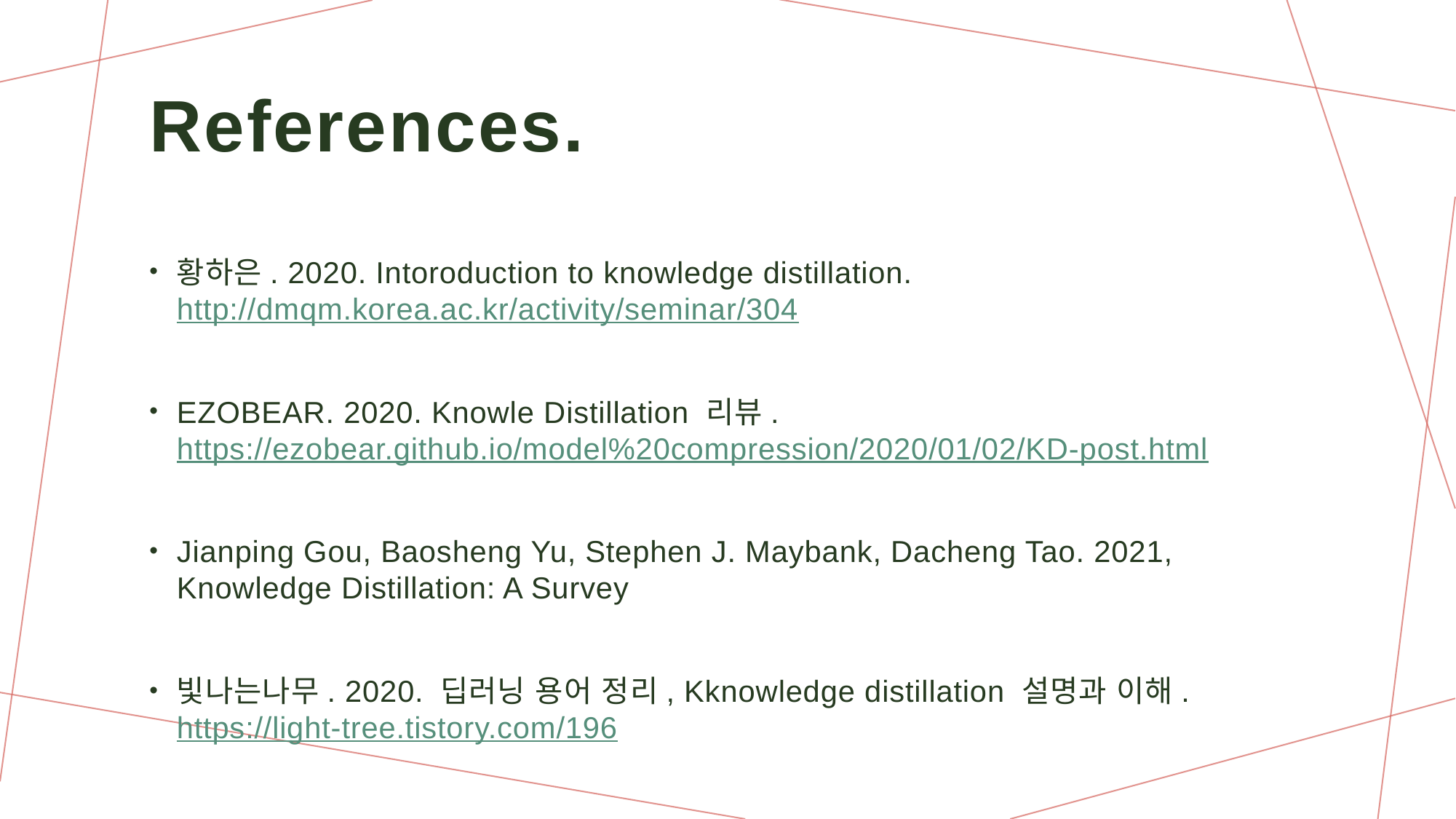

# References.
황하은. 2020. Intoroduction to knowledge distillation. http://dmqm.korea.ac.kr/activity/seminar/304

EZOBEAR. 2020. Knowle Distillation 리뷰. https://ezobear.github.io/model%20compression/2020/01/02/KD-post.html

Jianping Gou, Baosheng Yu, Stephen J. Maybank, Dacheng Tao. 2021, Knowledge Distillation: A Survey

빛나는나무. 2020. 딥러닝 용어 정리, Kknowledge distillation 설명과 이해. https://light-tree.tistory.com/196